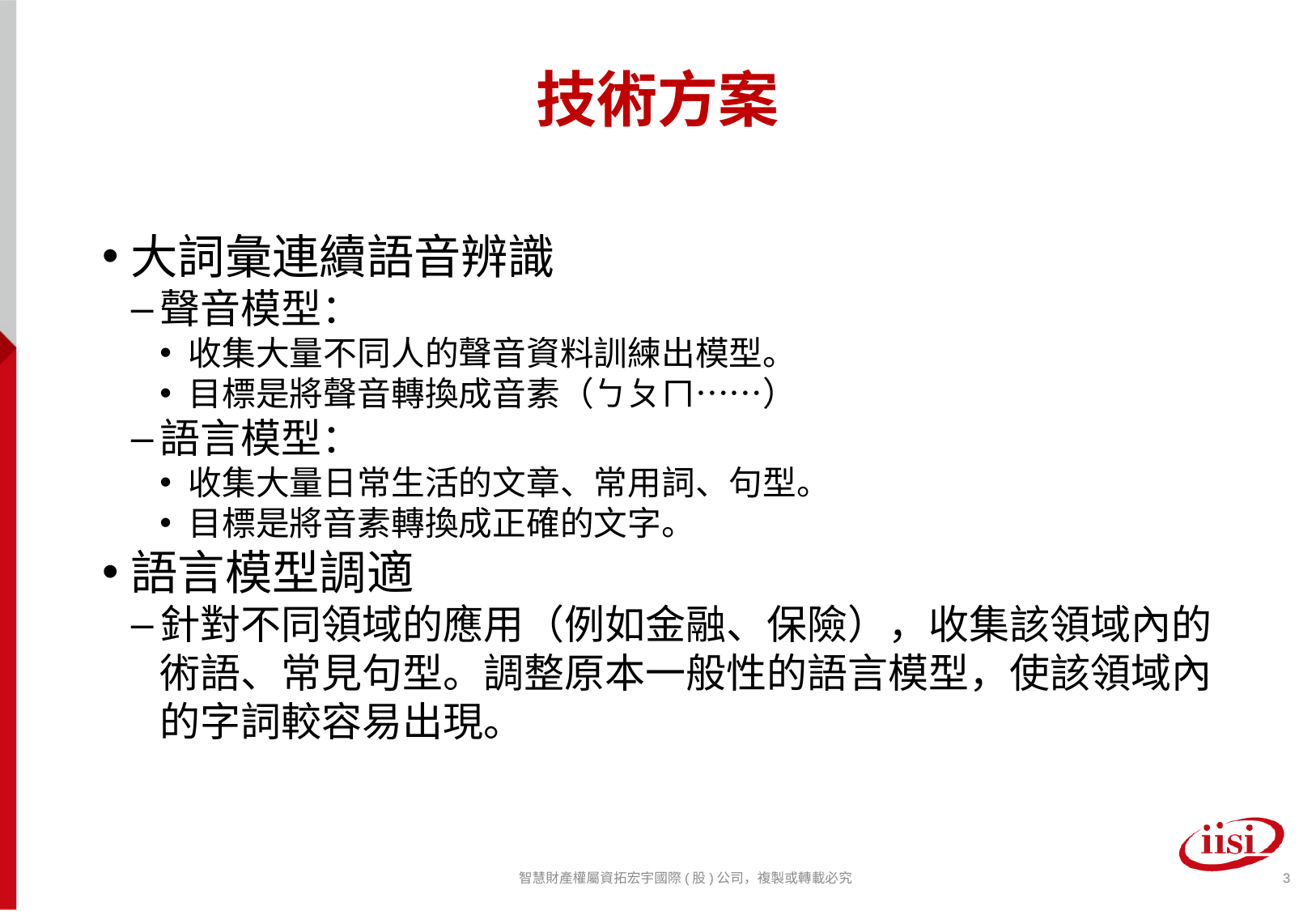

技術方案
大詞彙連續語音辨識
聲音模型：
收集大量不同人的聲音資料訓練出模型。
目標是將聲音轉換成音素（ㄅㄆㄇ……）
語言模型：
收集大量日常生活的文章、常用詞、句型。
目標是將音素轉換成正確的文字。
語言模型調適
針對不同領域的應用（例如金融、保險），收集該領域內的術語、常見句型。調整原本一般性的語言模型，使該領域內的字詞較容易出現。

智慧財產權屬資拓宏宇國際(股)公司，複製或轉載必究
3